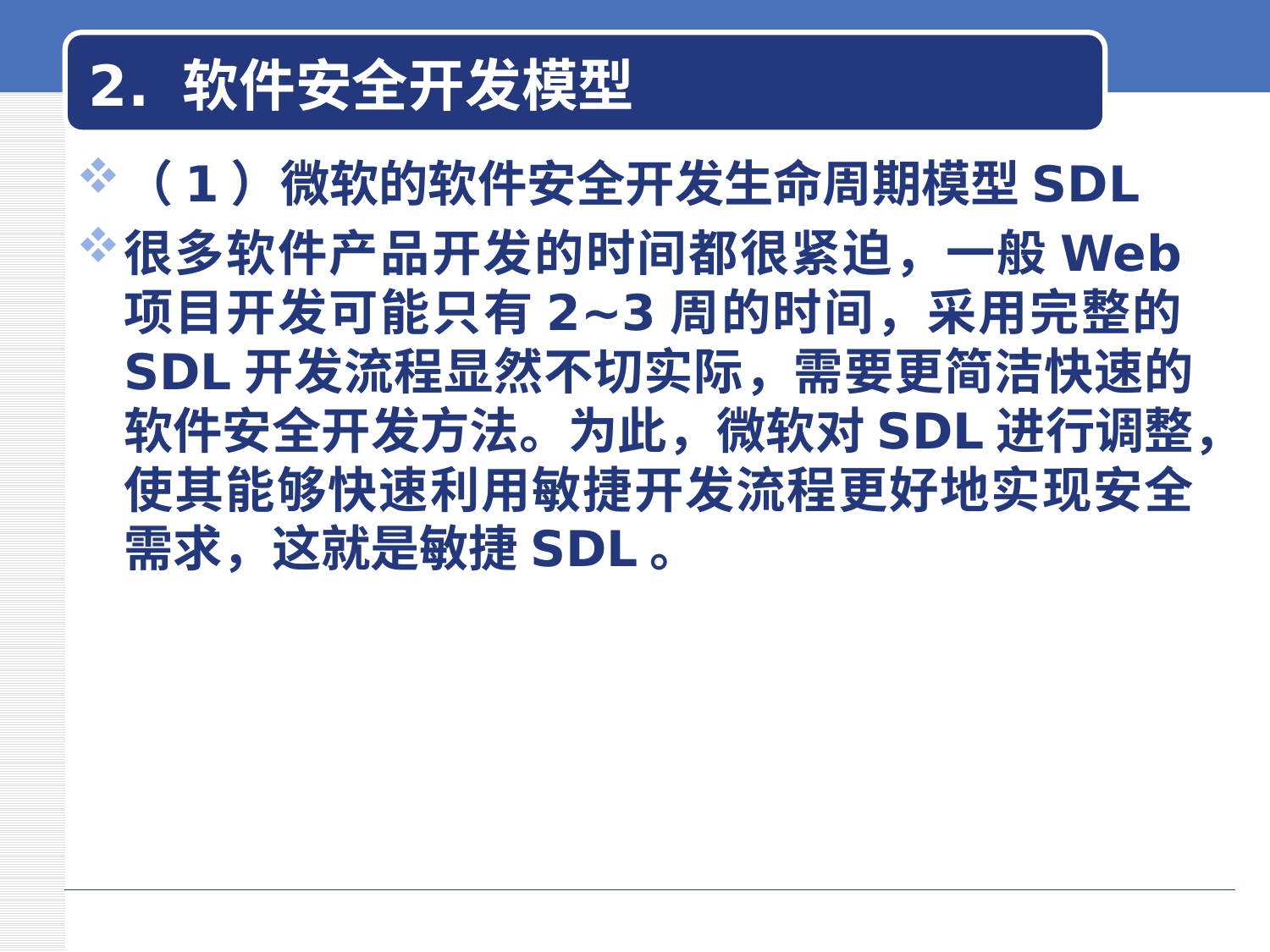

# 2. 软件安全开发模型
（1）微软的软件安全开发生命周期模型SDL
很多软件产品开发的时间都很紧迫，一般Web项目开发可能只有2~3周的时间，采用完整的SDL开发流程显然不切实际，需要更简洁快速的软件安全开发方法。为此，微软对SDL进行调整，使其能够快速利用敏捷开发流程更好地实现安全需求，这就是敏捷SDL。